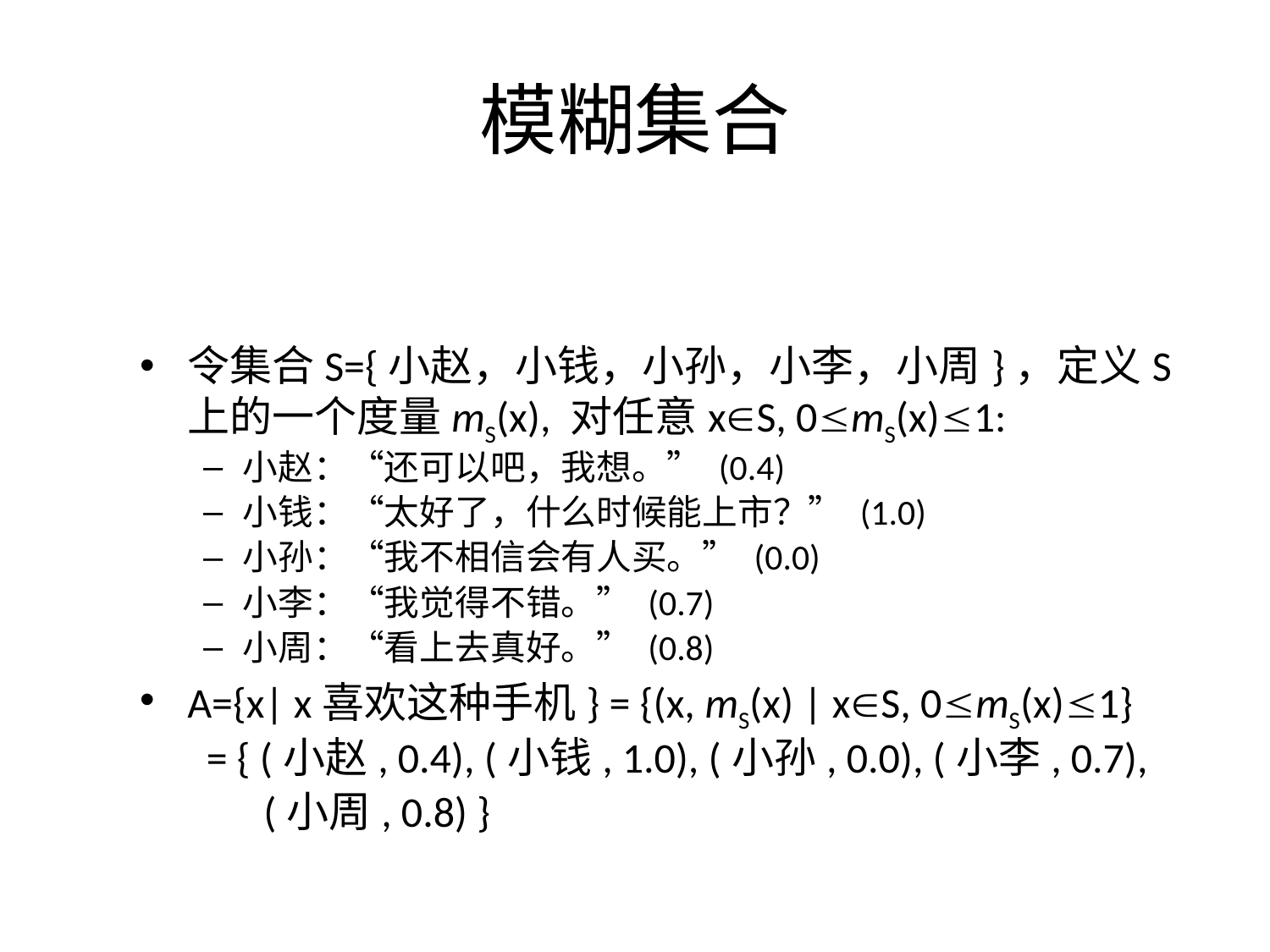

# 模糊集合
令集合S={小赵，小钱，小孙，小李，小周}，定义S上的一个度量mS(x), 对任意x∈S, 0≤mS(x)≤1:
小赵：“还可以吧，我想。” (0.4)
小钱：“太好了，什么时候能上市？” (1.0)
小孙：“我不相信会有人买。” (0.0)
小李：“我觉得不错。” (0.7)
小周：“看上去真好。” (0.8)
A={x| x喜欢这种手机} = {(x, mS(x) | x∈S, 0≤mS(x)≤1}
       = { (小赵, 0.4), (小钱, 1.0), (小孙, 0.0), (小李, 0.7),
             (小周, 0.8) }